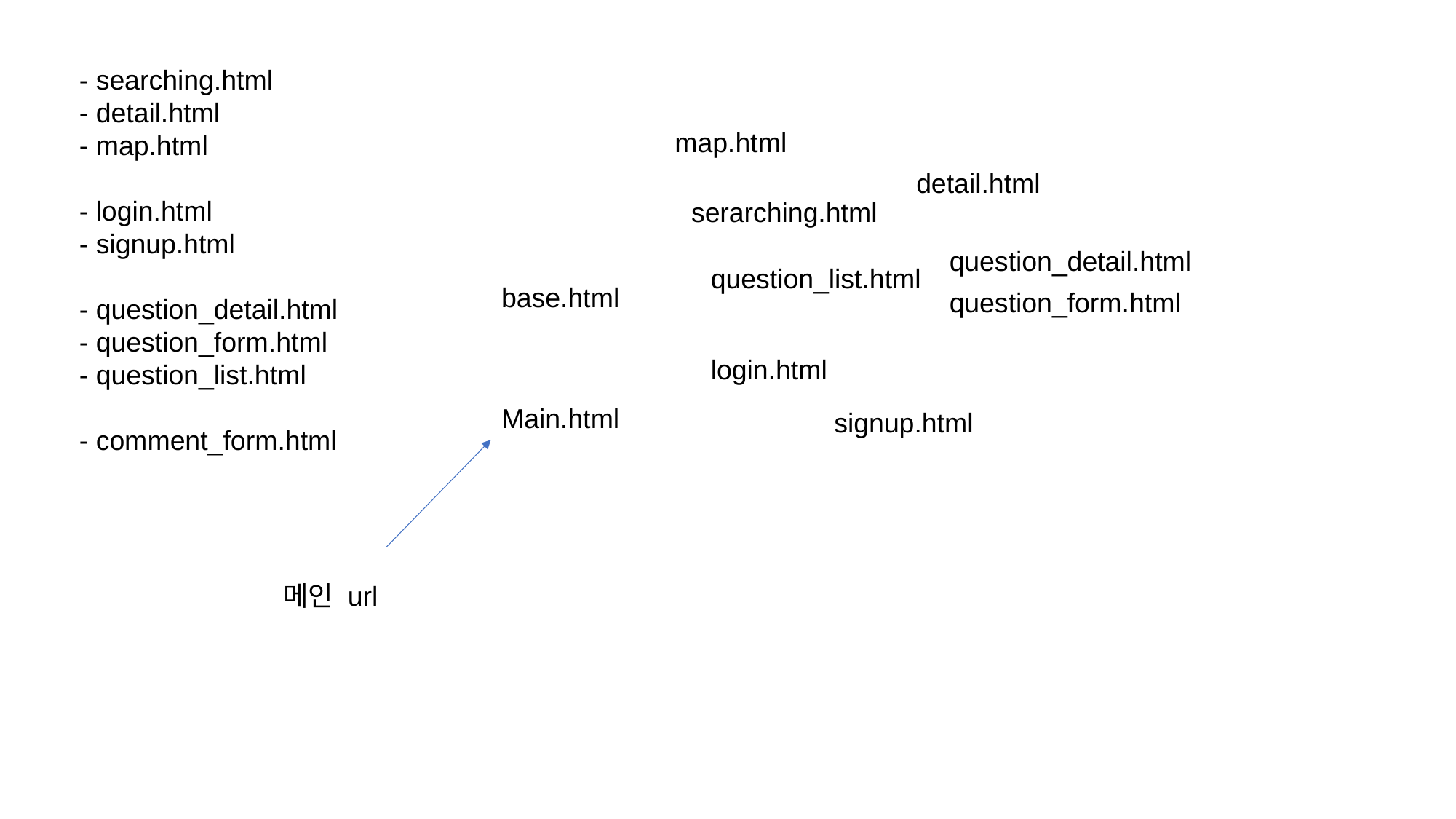

- searching.html
- detail.html
- map.html

- login.html
- signup.html

- question_detail.html
- question_form.html
- question_list.html

- comment_form.html

map.html
detail.html
serarching.html
question_detail.html
question_list.html
base.html
question_form.html
login.html
Main.html
signup.html
메인 url